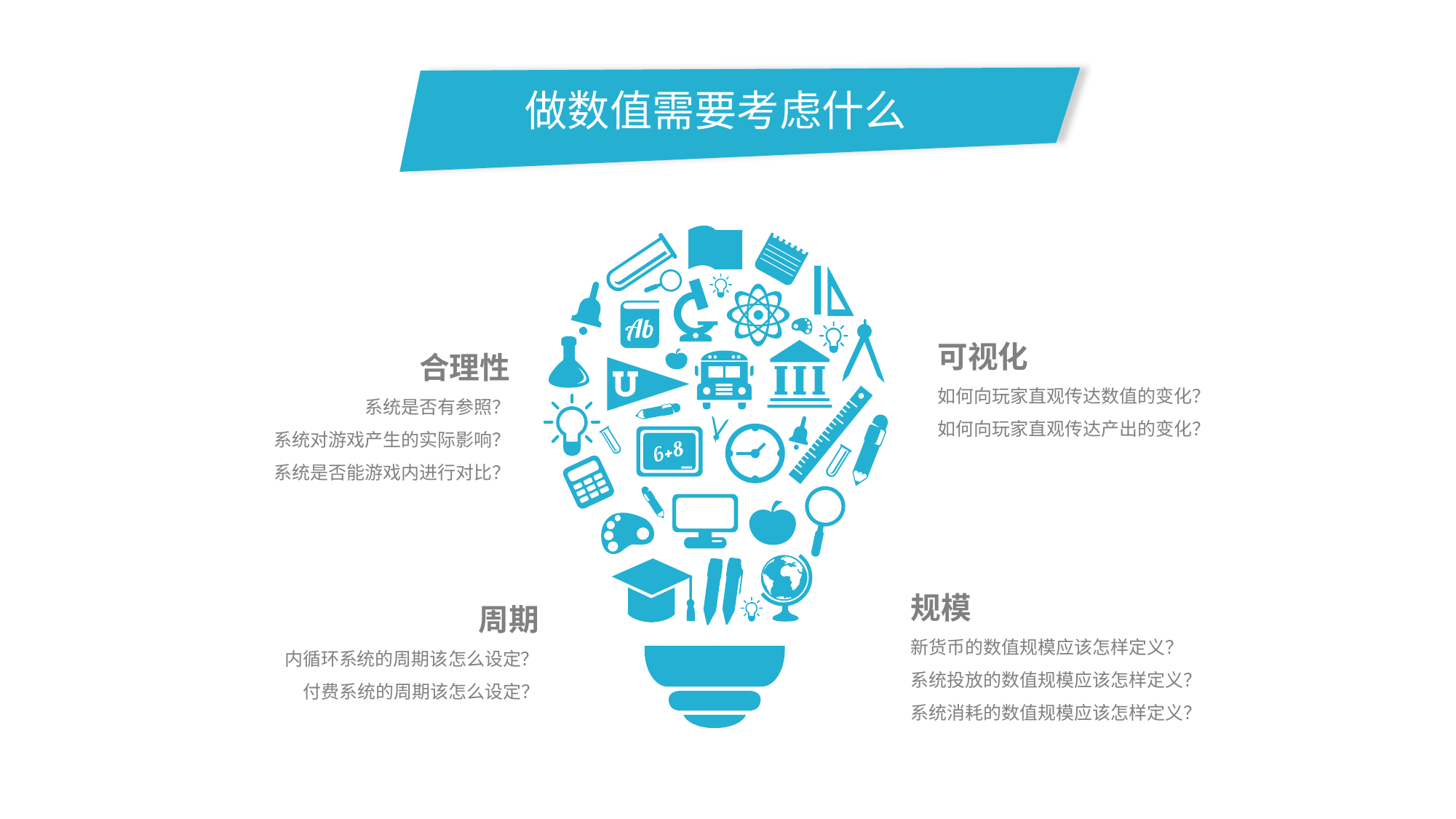

做数值需要考虑什么

可视化
如何向玩家直观传达数值的变化？
如何向玩家直观传达产出的变化？
合理性
系统是否有参照？
系统对游戏产生的实际影响？
系统是否能游戏内进行对比？
规模
新货币的数值规模应该怎样定义？
系统投放的数值规模应该怎样定义？
系统消耗的数值规模应该怎样定义？
周期
内循环系统的周期该怎么设定？
付费系统的周期该怎么设定？